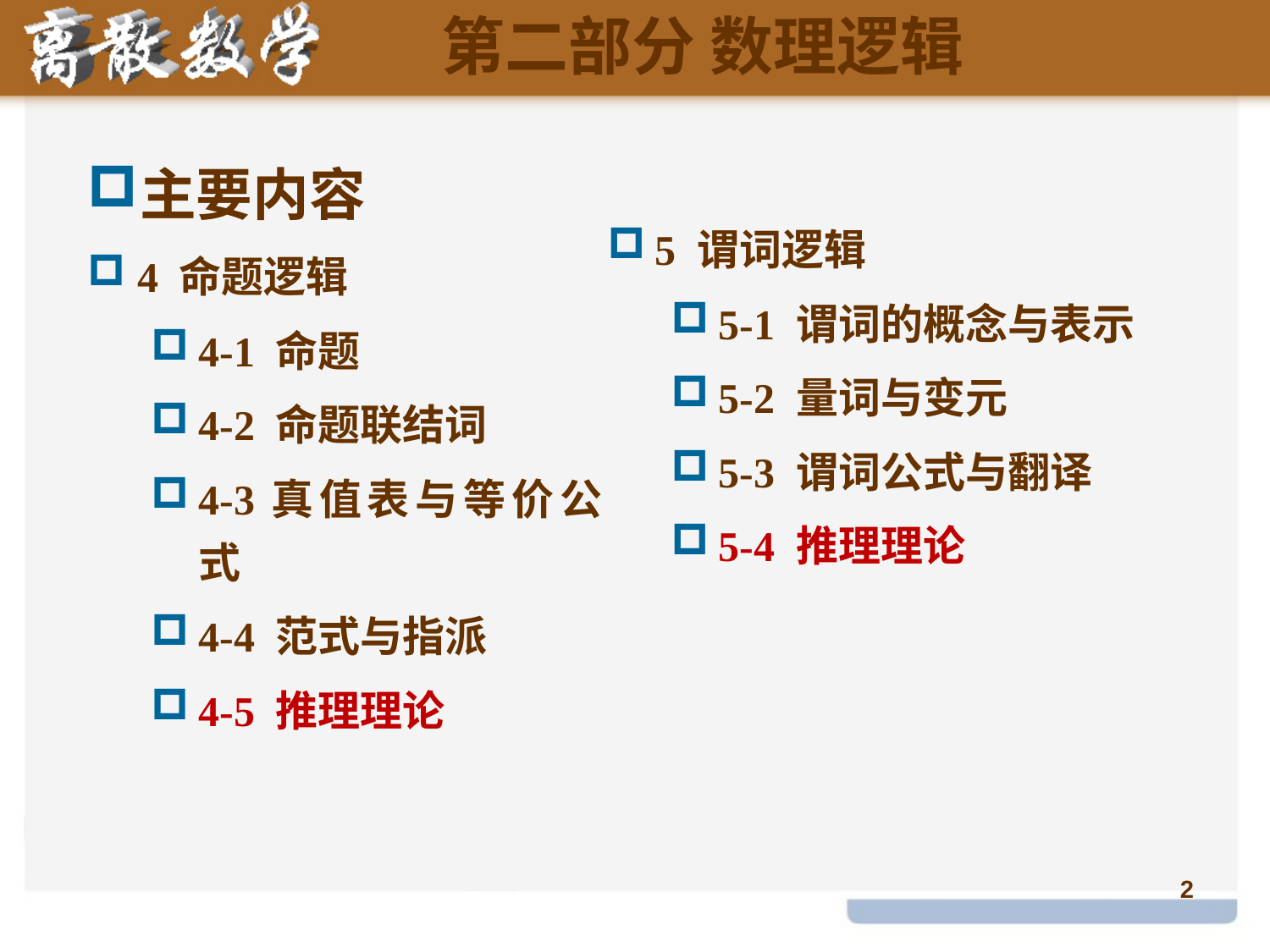

第二部分 数理逻辑

5 谓词逻辑
5-1 谓词的概念与表示
5-2 量词与变元
5-3 谓词公式与翻译
5-4 推理理论
主要内容
 4 命题逻辑
4-1 命题
4-2 命题联结词
4-3真值表与等价公式
4-4 范式与指派
4-5 推理理论
2